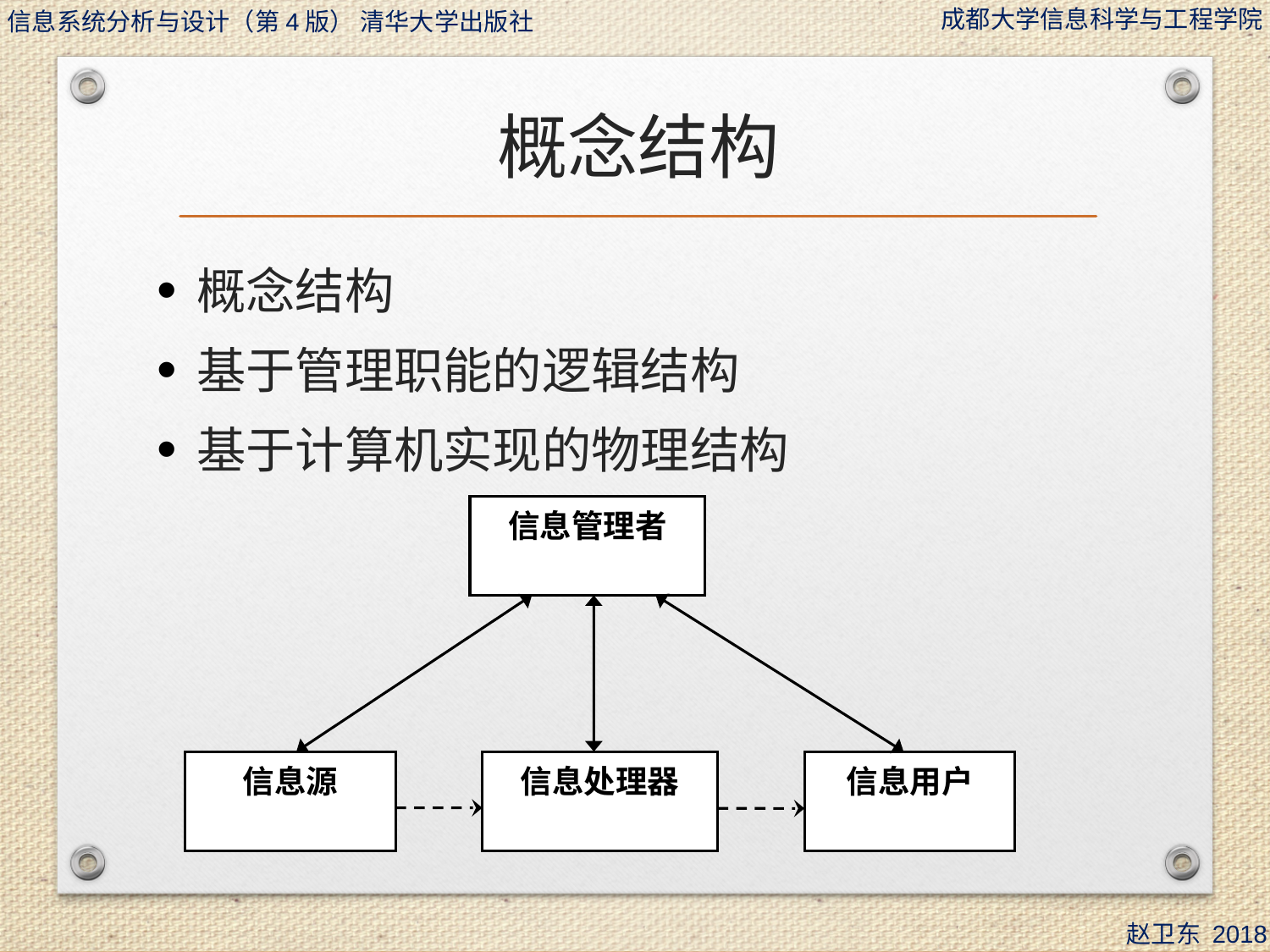

# 概念结构
概念结构
基于管理职能的逻辑结构
基于计算机实现的物理结构
信息管理者

信息源
信息处理器
信息用户